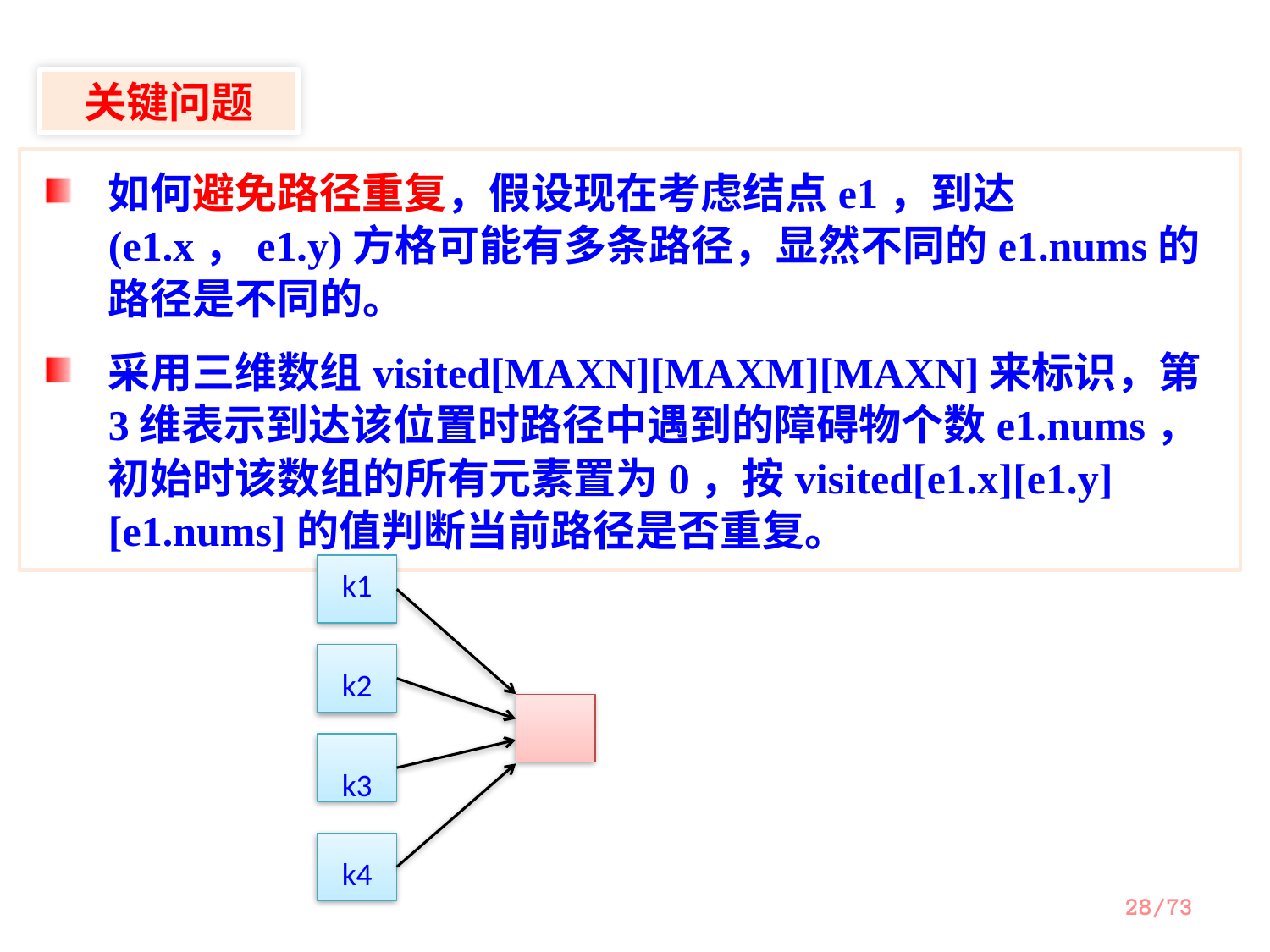

关键问题
如何避免路径重复，假设现在考虑结点e1，到达(e1.x，e1.y)方格可能有多条路径，显然不同的e1.nums的路径是不同的。
采用三维数组visited[MAXN][MAXM][MAXN]来标识，第3维表示到达该位置时路径中遇到的障碍物个数e1.nums，初始时该数组的所有元素置为0，按visited[e1.x][e1.y][e1.nums]的值判断当前路径是否重复。
k1
k2

k3
k4
28/73